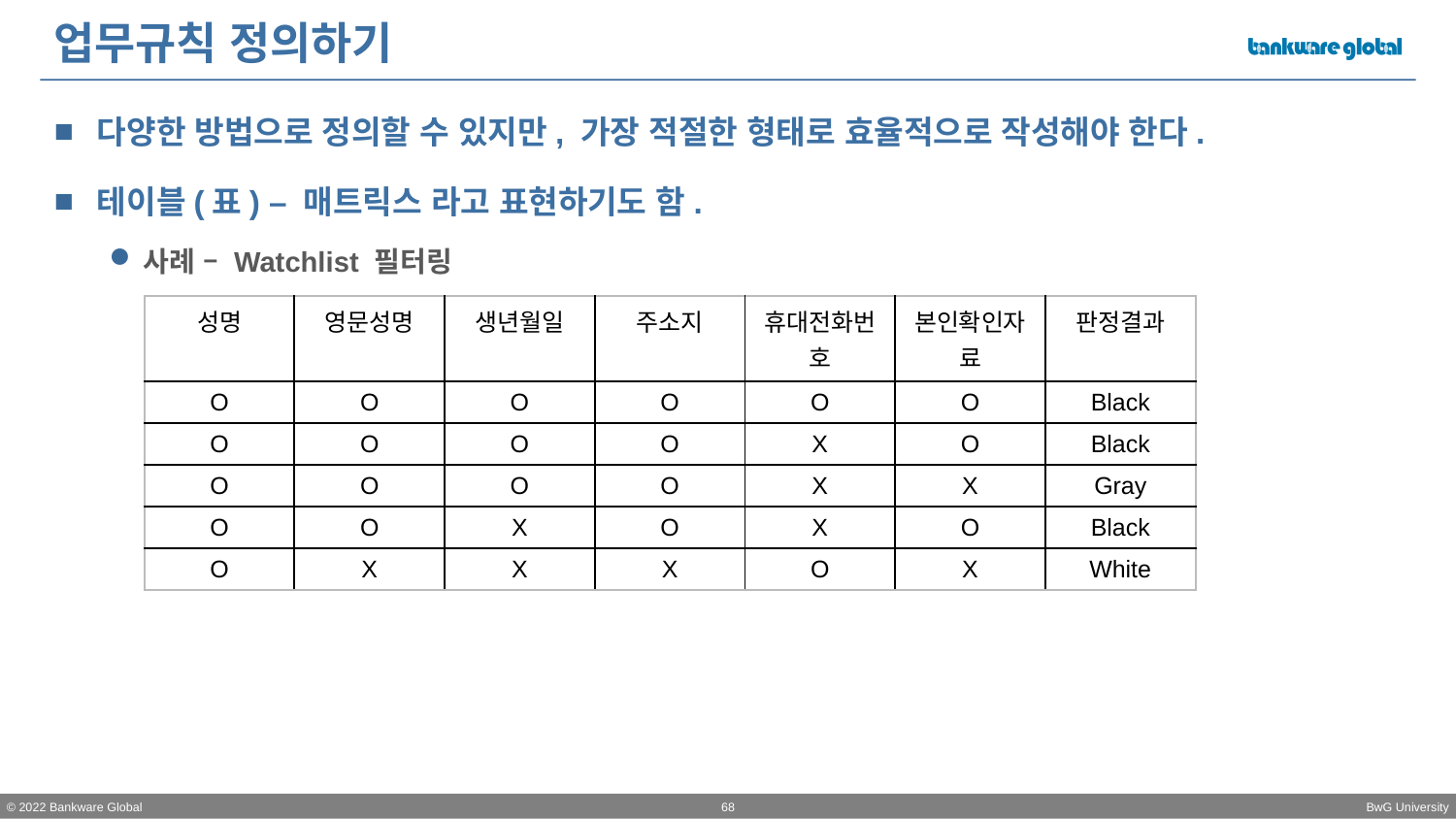

# 업무규칙 정의하기
다양한 방법으로 정의할 수 있지만, 가장 적절한 형태로 효율적으로 작성해야 한다.
테이블(표) – 매트릭스 라고 표현하기도 함.
사례 – Watchlist 필터링

| 성명 | 영문성명 | 생년월일 | 주소지 | 휴대전화번호 | 본인확인자료 | 판정결과 |
| --- | --- | --- | --- | --- | --- | --- |
| O | O | O | O | O | O | Black |
| O | O | O | O | X | O | Black |
| O | O | O | O | X | X | Gray |
| O | O | X | O | X | O | Black |
| O | X | X | X | O | X | White |
68